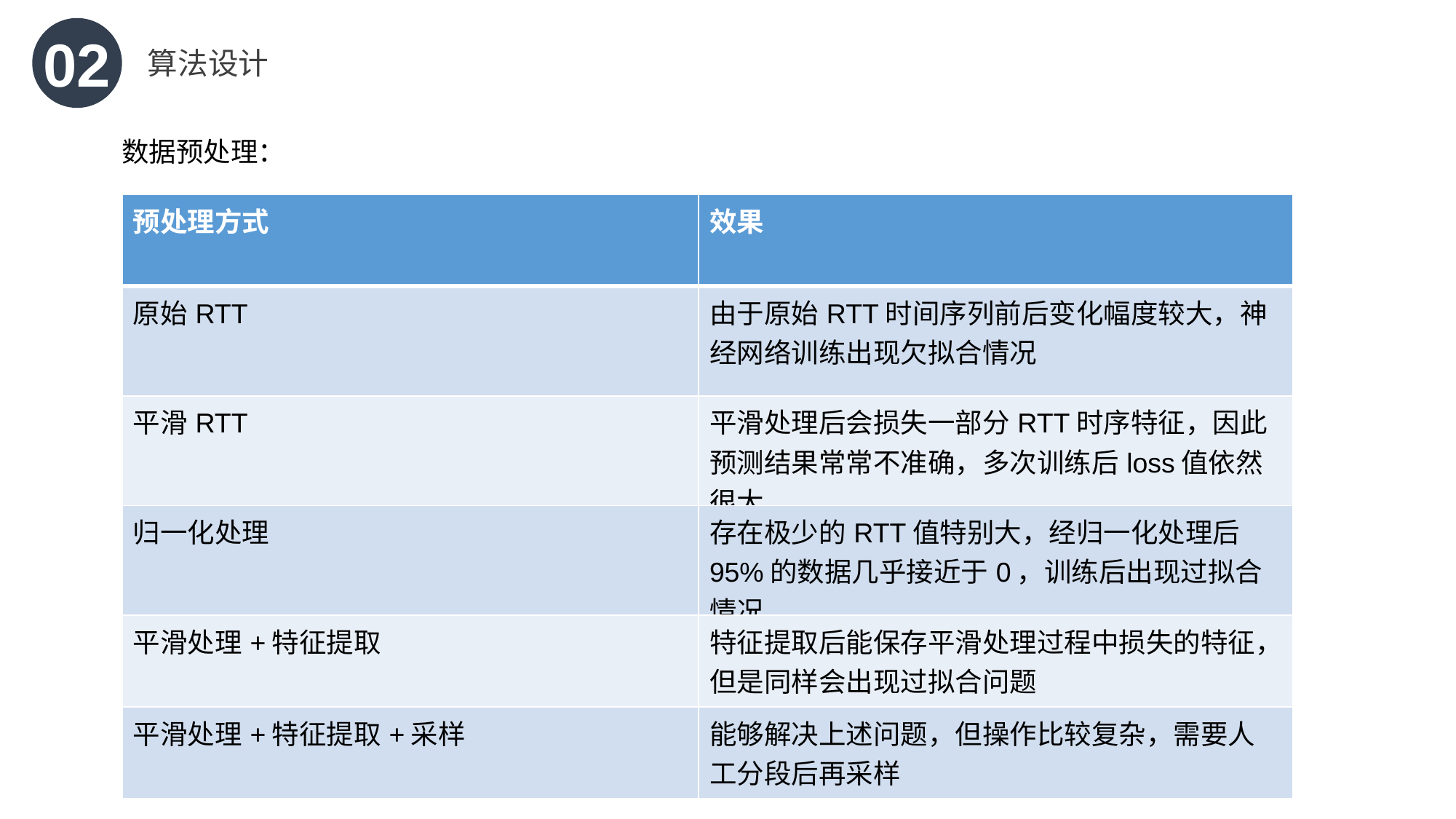

02
算法设计
数据预处理：
| 预处理方式 | 效果 |
| --- | --- |
| 原始RTT | 由于原始RTT时间序列前后变化幅度较大，神经网络训练出现欠拟合情况 |
| 平滑RTT | 平滑处理后会损失一部分RTT时序特征，因此预测结果常常不准确，多次训练后loss值依然很大 |
| 归一化处理 | 存在极少的RTT值特别大，经归一化处理后95%的数据几乎接近于0，训练后出现过拟合情况 |
| 平滑处理+特征提取 | 特征提取后能保存平滑处理过程中损失的特征，但是同样会出现过拟合问题 |
| 平滑处理+特征提取+采样 | 能够解决上述问题，但操作比较复杂，需要人工分段后再采样 |